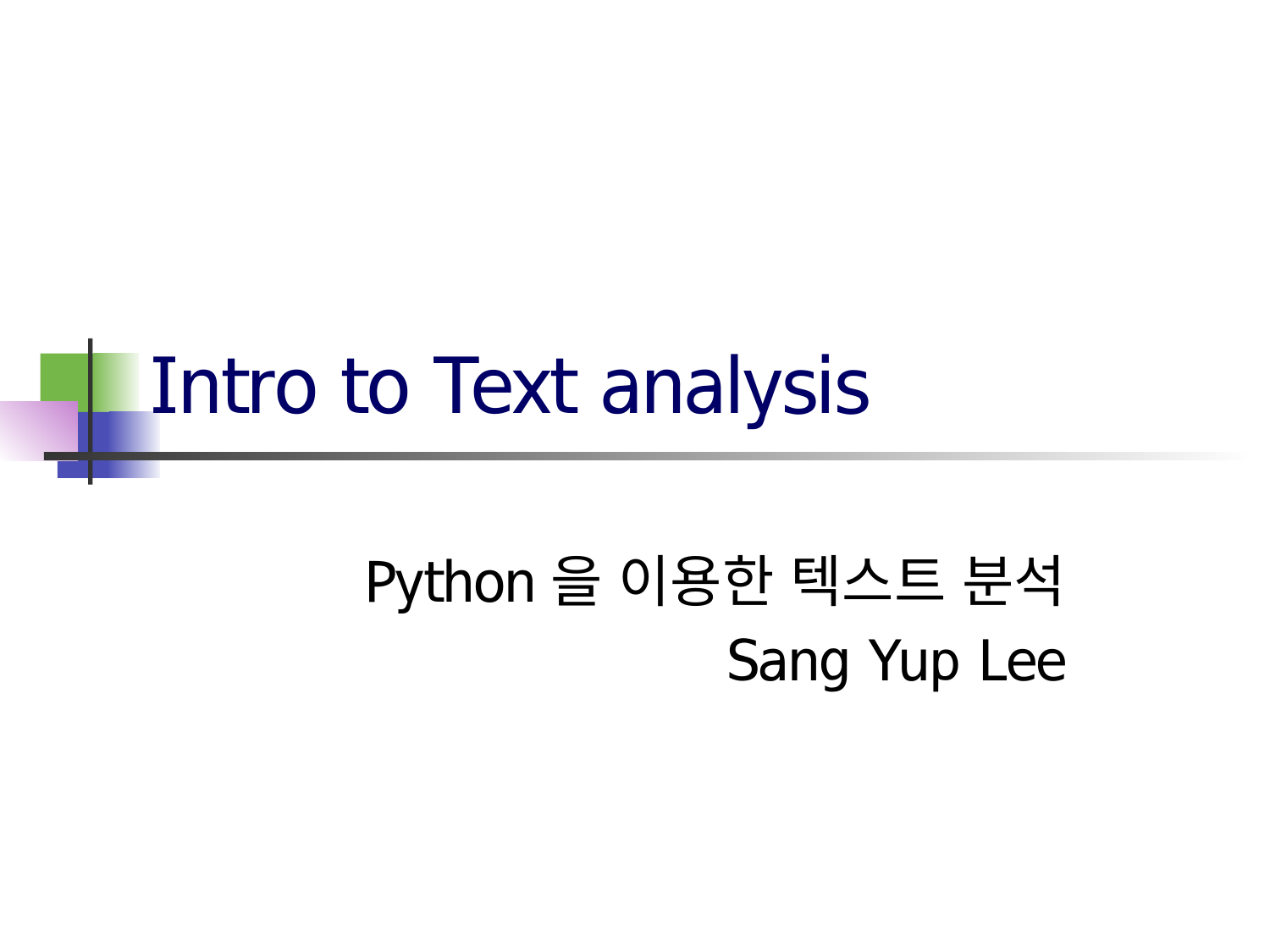

# Intro to Text analysis
Python을 이용한 텍스트 분석
Sang Yup Lee